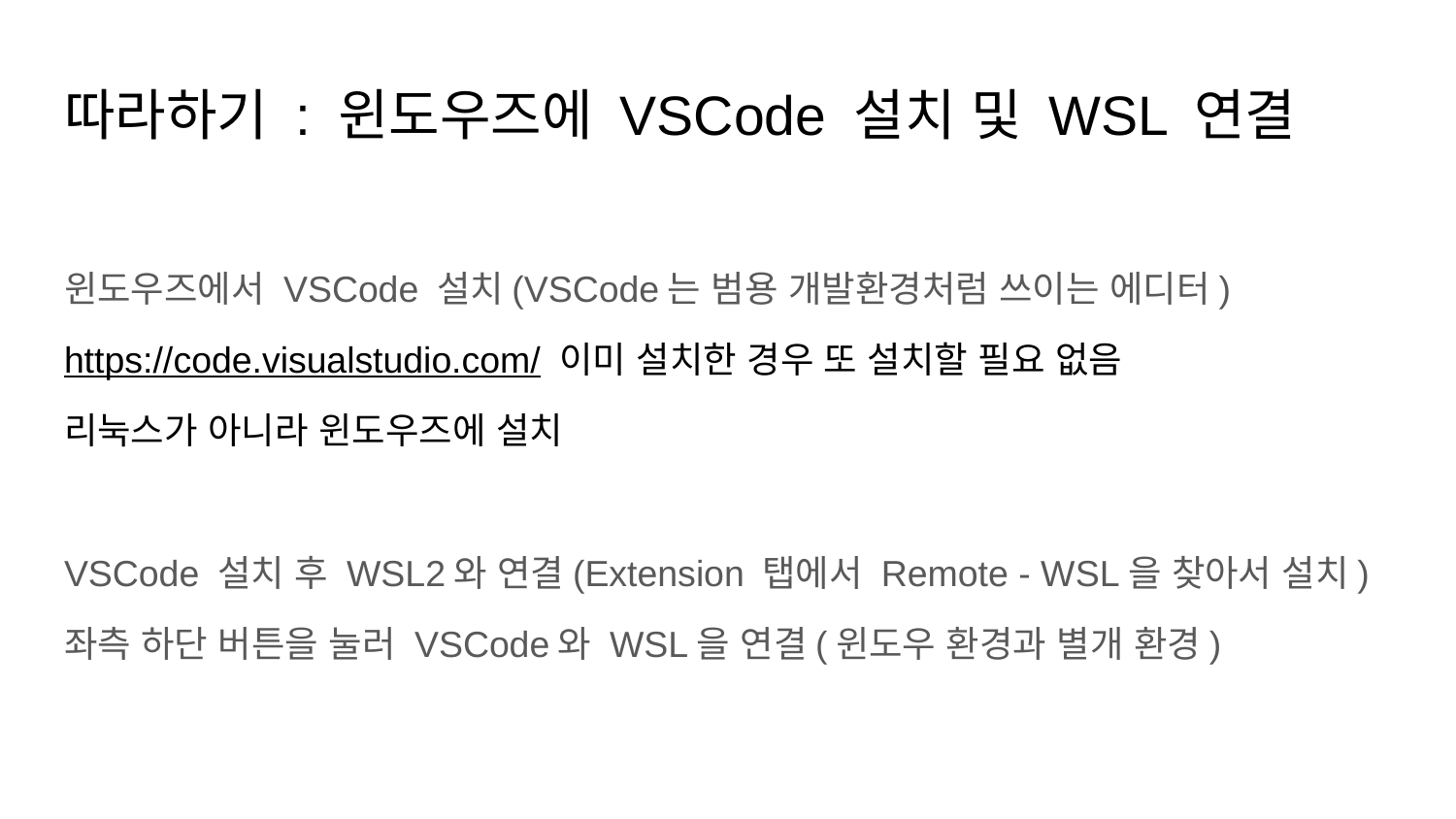

# 따라하기 : 윈도우즈에 VSCode 설치 및 WSL 연결

윈도우즈에서 VSCode 설치(VSCode는 범용 개발환경처럼 쓰이는 에디터)
https://code.visualstudio.com/ 이미 설치한 경우 또 설치할 필요 없음
리눅스가 아니라 윈도우즈에 설치

VSCode 설치 후 WSL2와 연결(Extension 탭에서 Remote - WSL을 찾아서 설치)
좌측 하단 버튼을 눌러 VSCode와 WSL을 연결(윈도우 환경과 별개 환경)